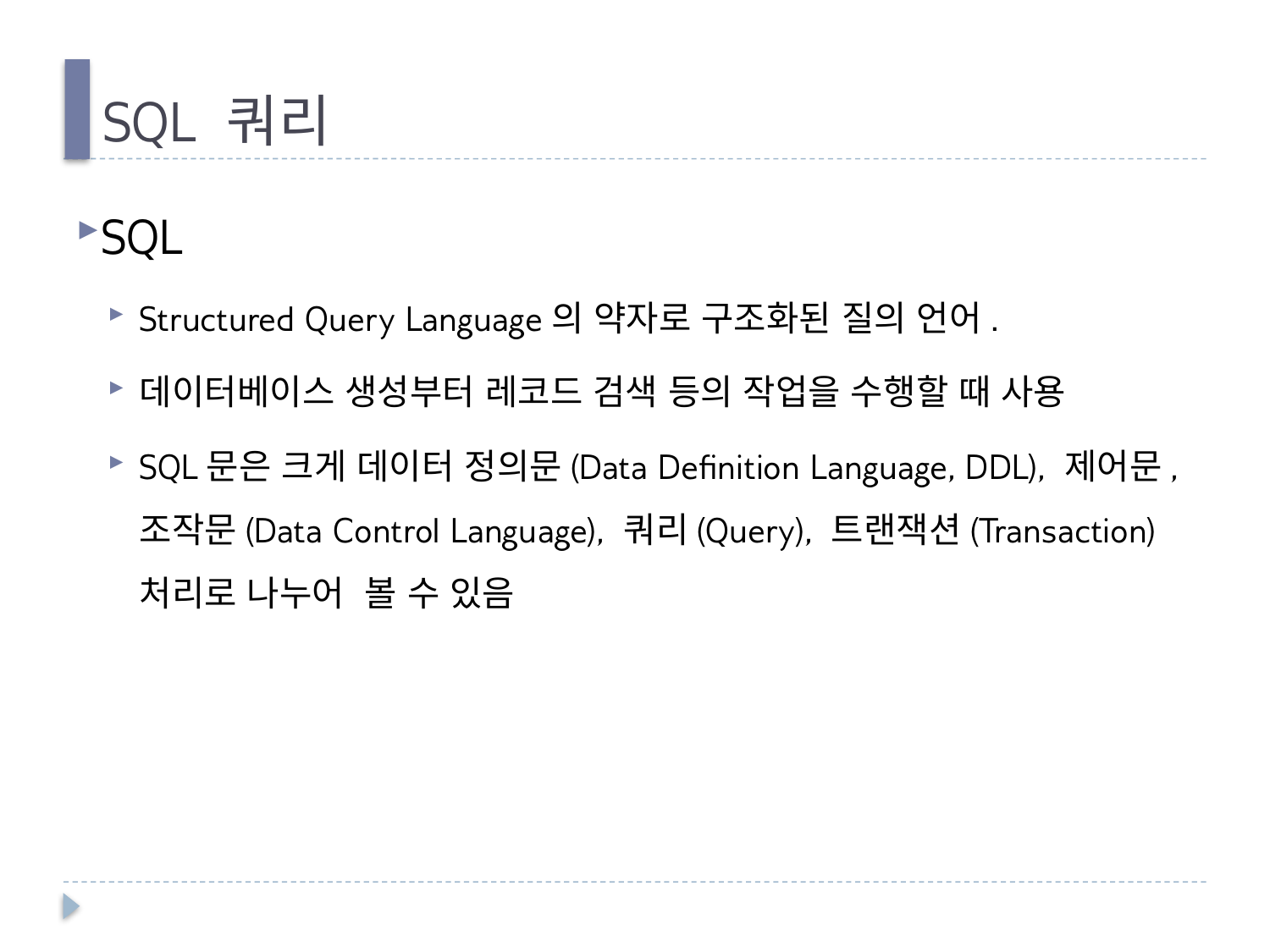

# SQL 쿼리
SQL
Structured Query Language의 약자로 구조화된 질의 언어.
데이터베이스 생성부터 레코드 검색 등의 작업을 수행할 때 사용
SQL문은 크게 데이터 정의문(Data Definition Language, DDL), 제어문, 조작문(Data Control Language), 쿼리(Query), 트랜잭션(Transaction) 처리로 나누어  볼 수 있음